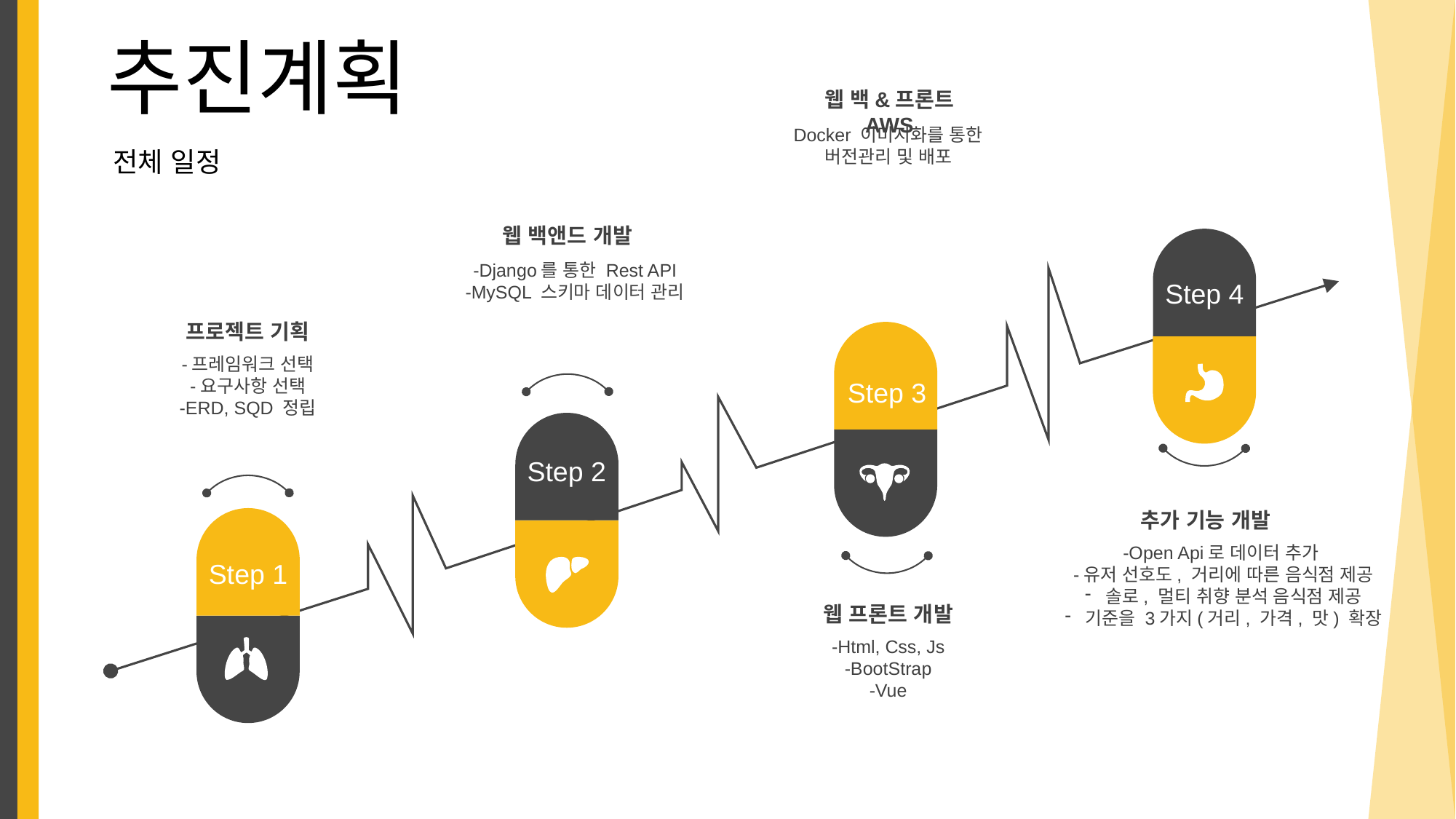

추진계획
웹 백&프론트 AWS
Docker 이미지화를 통한
버전관리 및 배포
전체 일정
웹 백앤드 개발
-Django를 통한 Rest API
-MySQL 스키마 데이터 관리

Step 4
프로젝트 기획
-프레임워크 선택
-요구사항 선택
-ERD, SQD 정립

Step 3

Step 2

추가 기능 개발
-Open Api로 데이터 추가
-유저 선호도, 거리에 따른 음식점 제공
솔로, 멀티 취향 분석 음식점 제공
기준을 3가지(거리, 가격, 맛) 확장

Step 1
웹 프론트 개발
-Html, Css, Js
-BootStrap
-Vue